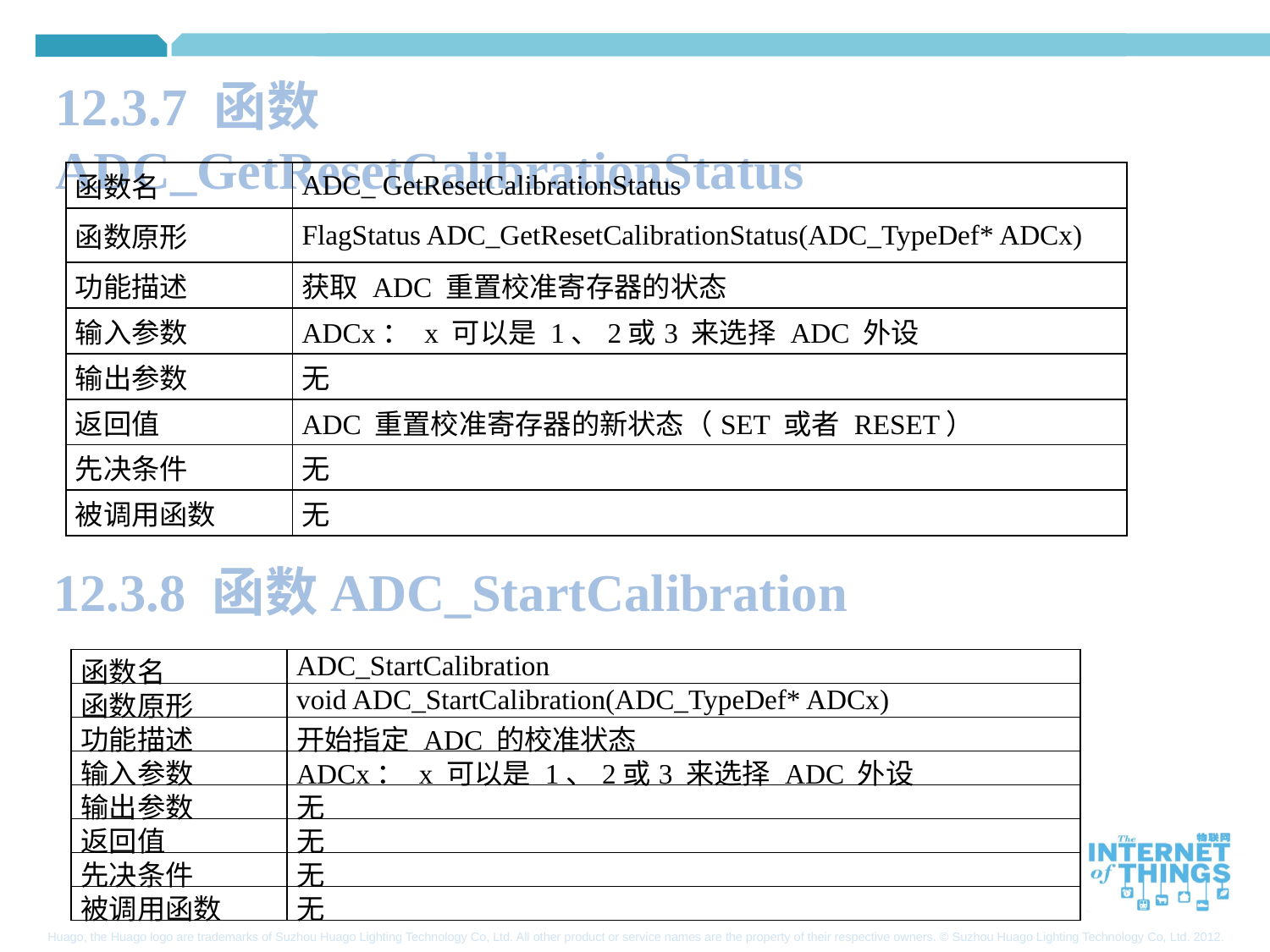

12.3.7 函数ADC_GetResetCalibrationStatus
| 函数名 | ADC\_ GetResetCalibrationStatus |
| --- | --- |
| 函数原形 | FlagStatus ADC\_GetResetCalibrationStatus(ADC\_TypeDef\* ADCx) |
| 功能描述 | 获取 ADC 重置校准寄存器的状态 |
| 输入参数 | ADCx： x 可以是 1、2或3 来选择 ADC 外设 |
| 输出参数 | 无 |
| 返回值 | ADC 重置校准寄存器的新状态（SET 或者 RESET） |
| 先决条件 | 无 |
| 被调用函数 | 无 |
12.3.8 函数ADC_StartCalibration
| 函数名 | ADC\_StartCalibration |
| --- | --- |
| 函数原形 | void ADC\_StartCalibration(ADC\_TypeDef\* ADCx) |
| 功能描述 | 开始指定 ADC 的校准状态 |
| 输入参数 | ADCx： x 可以是 1、2或3 来选择 ADC 外设 |
| 输出参数 | 无 |
| 返回值 | 无 |
| 先决条件 | 无 |
| 被调用函数 | 无 |